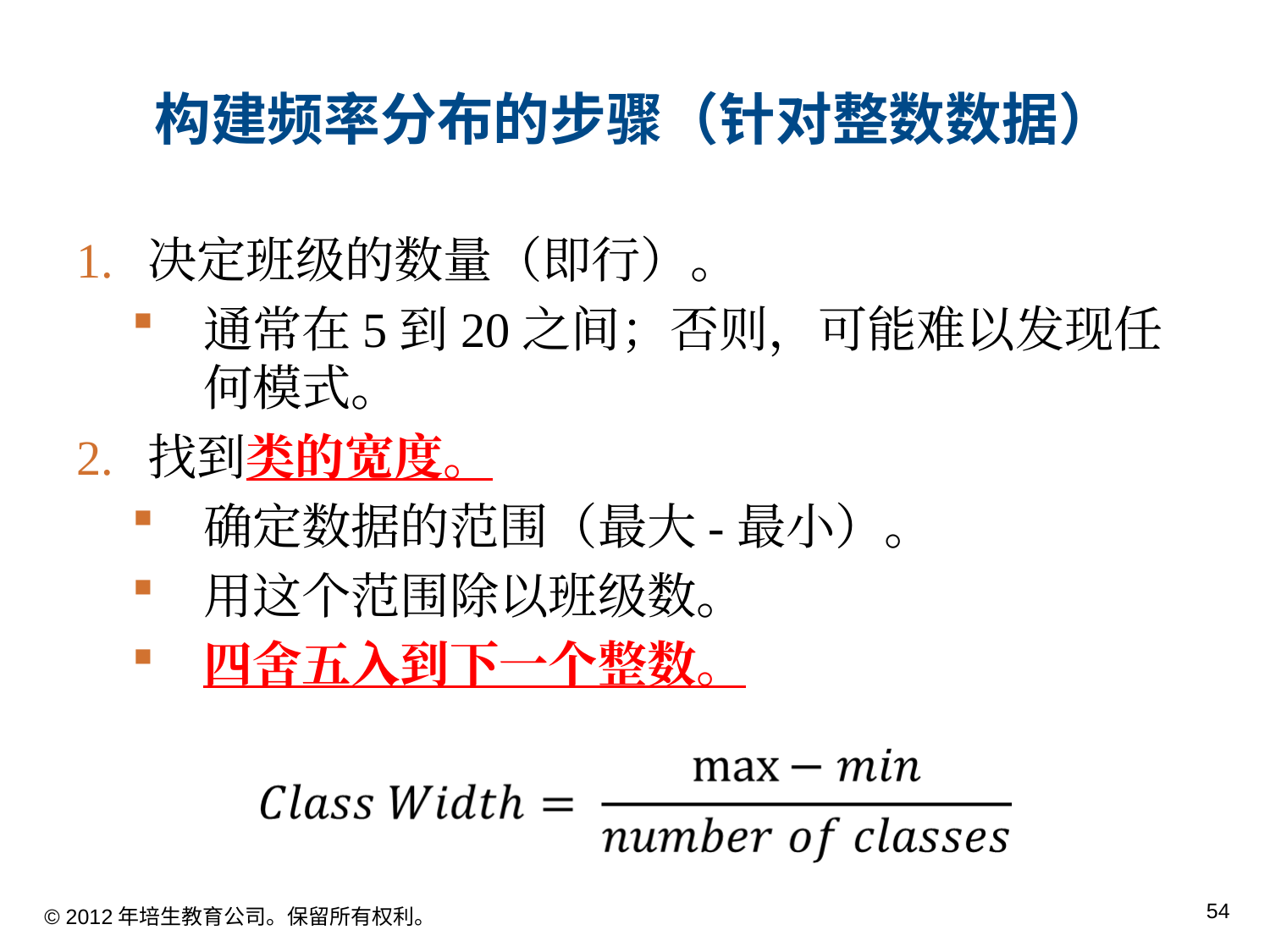

# 构建频率分布的步骤（针对整数数据）
决定班级的数量（即行）。
通常在5到20之间；否则，可能难以发现任何模式。
找到类的宽度。
确定数据的范围（最大-最小）。
用这个范围除以班级数。
四舍五入到下一个整数。

© 2012年培生教育公司。保留所有权利。
54